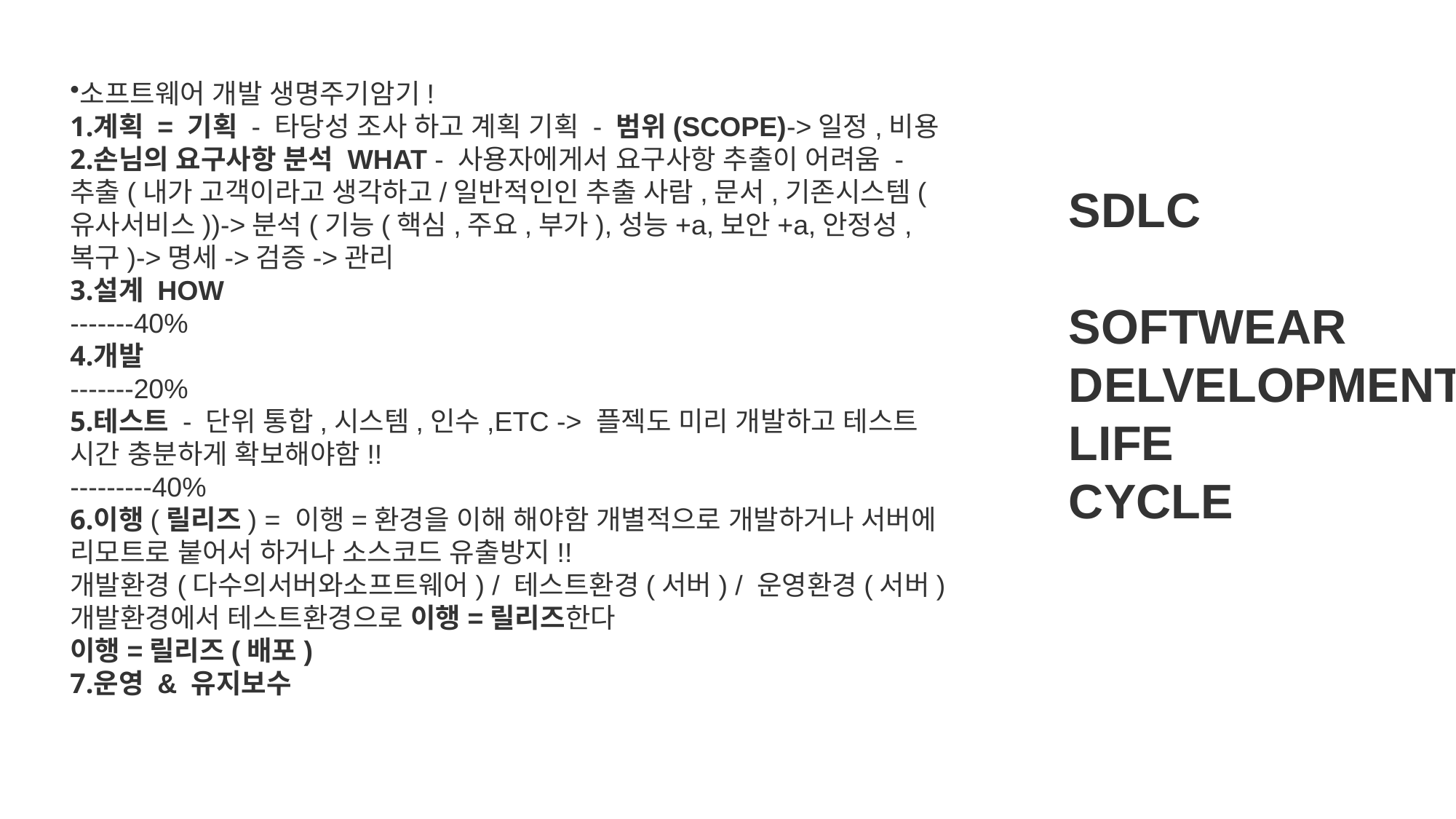

소프트웨어 개발 생명주기암기!
계획 = 기획 - 타당성 조사 하고 계획 기획 - 범위(SCOPE)->일정,비용
손님의 요구사항 분석 WHAT - 사용자에게서 요구사항 추출이 어려움 - 추출(내가 고객이라고 생각하고/일반적인인 추출 사람,문서,기존시스템(유사서비스))->분석(기능(핵심,주요,부가),성능+a,보안+a,안정성,복구)->명세->검증->관리
설계 HOW
-------40%
개발
-------20%
테스트 - 단위 통합,시스템,인수,ETC -> 플젝도 미리 개발하고 테스트 시간 충분하게 확보해야함!!
---------40%
이행(릴리즈) = 이행=환경을 이해 해야함 개별적으로 개발하거나 서버에 리모트로 붙어서 하거나 소스코드 유출방지!!
개발환경(다수의서버와소프트웨어) / 테스트환경(서버) / 운영환경(서버)
개발환경에서 테스트환경으로 이행=릴리즈한다
이행=릴리즈(배포)
운영 & 유지보수
SDLC

SOFTWEAR
DELVELOPMENT
LIFE
CYCLE